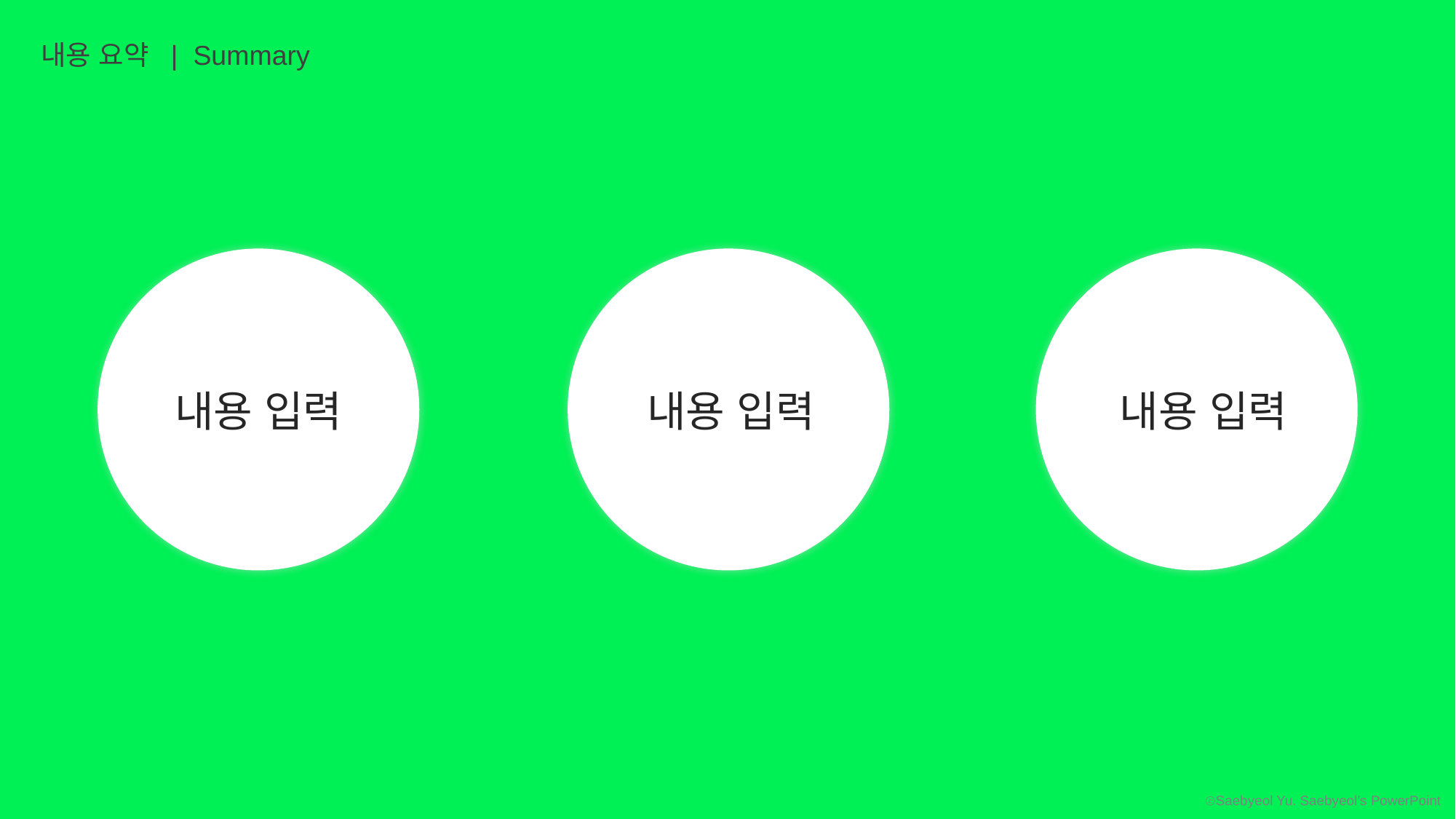

내용 요약  |  Summary

내용 입력
내용 입력
내용 입력